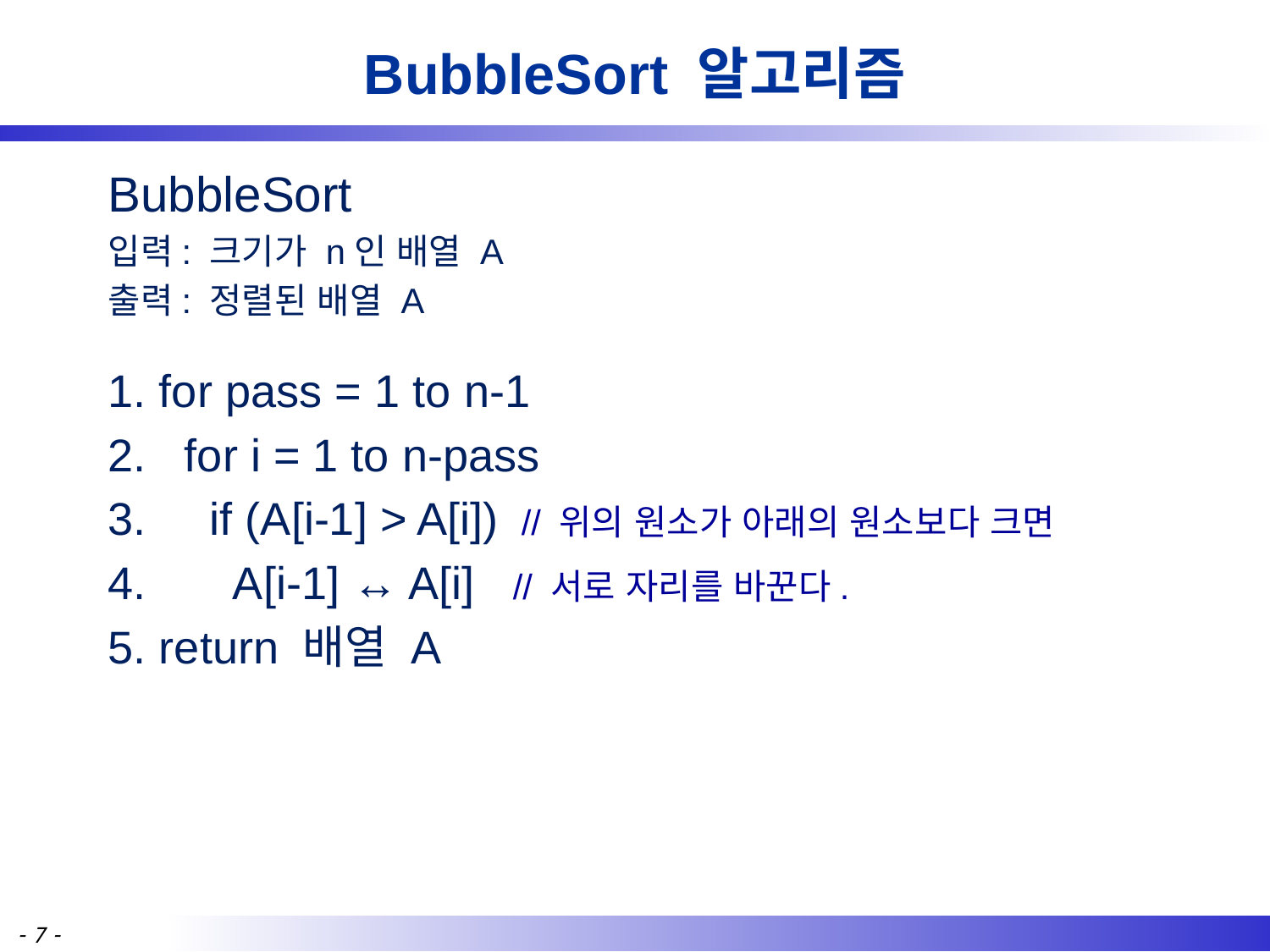

# BubbleSort 알고리즘
BubbleSort
입력: 크기가 n인 배열 A
출력: 정렬된 배열 A
1. for pass = 1 to n-1
2.   for i = 1 to n-pass
3.     if (A[i-1] > A[i])  // 위의 원소가 아래의 원소보다 크면
4.       A[i-1] ↔ A[i]   // 서로 자리를 바꾼다.
5. return 배열 A
- 7 -